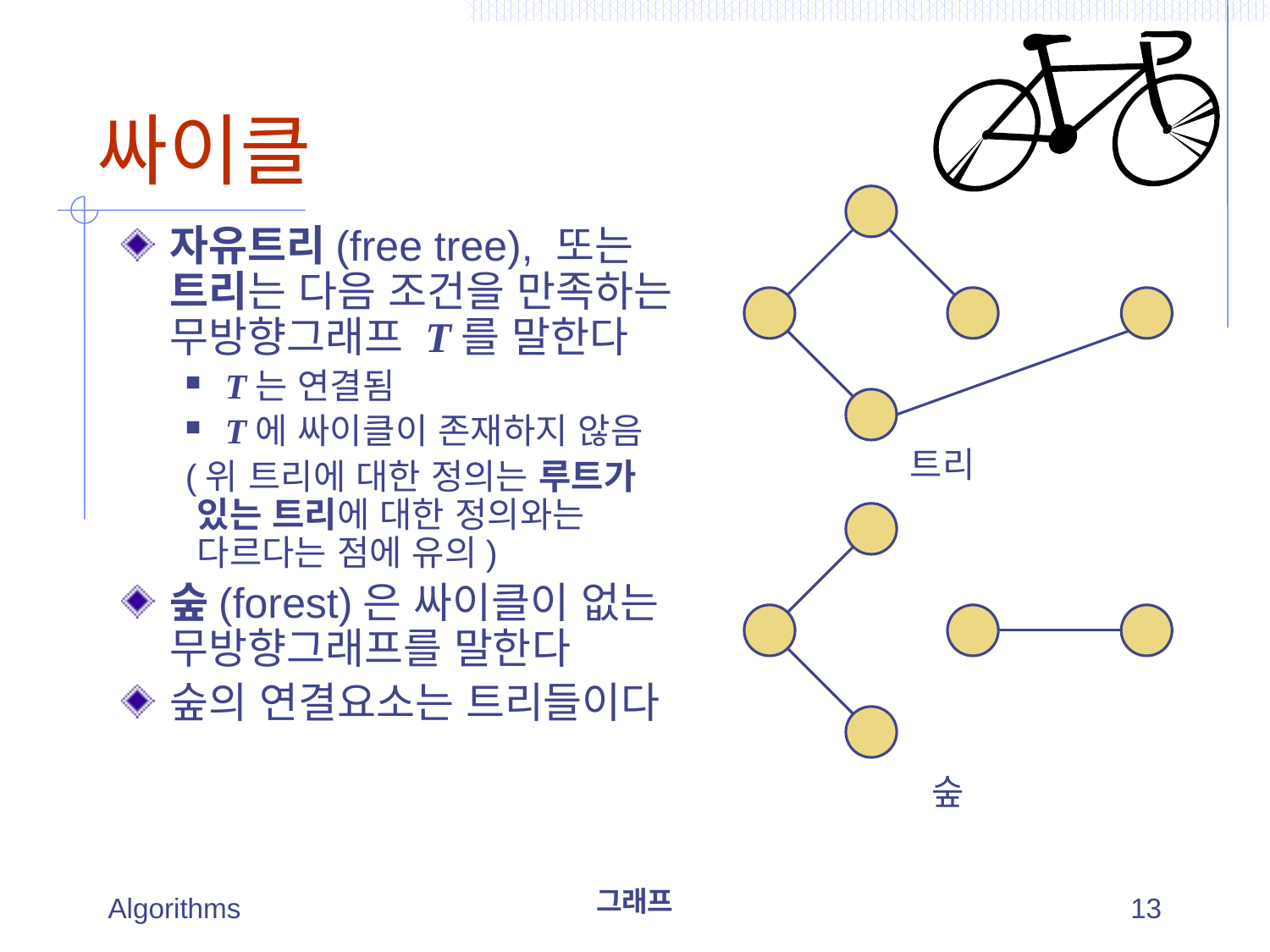

# 싸이클

자유트리(free tree), 또는 트리는 다음 조건을 만족하는 무방향그래프 T를 말한다
T는 연결됨
T에 싸이클이 존재하지 않음
(위 트리에 대한 정의는 루트가 있는 트리에 대한 정의와는 다르다는 점에 유의)
숲(forest)은 싸이클이 없는 무방향그래프를 말한다
숲의 연결요소는 트리들이다

트리

숲
Algorithms
그래프
13